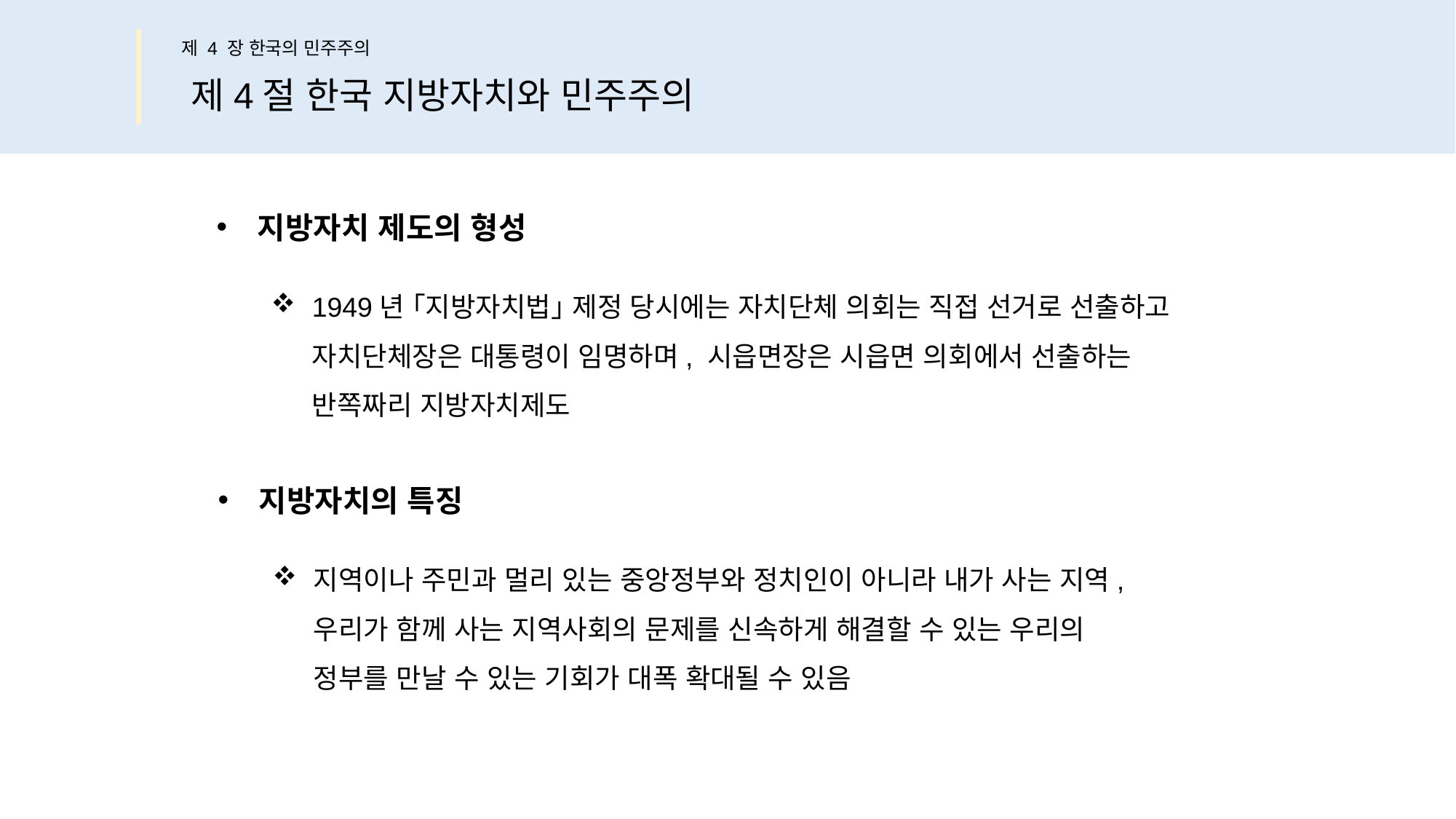

제 4 장 한국의 민주주의
제4절 한국 지방자치와 민주주의
지방자치 제도의 형성

1949년 ｢지방자치법｣ 제정 당시에는 자치단체 의회는 직접 선거로 선출하고
자치단체장은 대통령이 임명하며, 시읍면장은 시읍면 의회에서 선출하는
반쪽짜리 지방자치제도
지방자치의 특징

지역이나 주민과 멀리 있는 중앙정부와 정치인이 아니라 내가 사는 지역,
우리가 함께 사는 지역사회의 문제를 신속하게 해결할 수 있는 우리의
정부를 만날 수 있는 기회가 대폭 확대될 수 있음